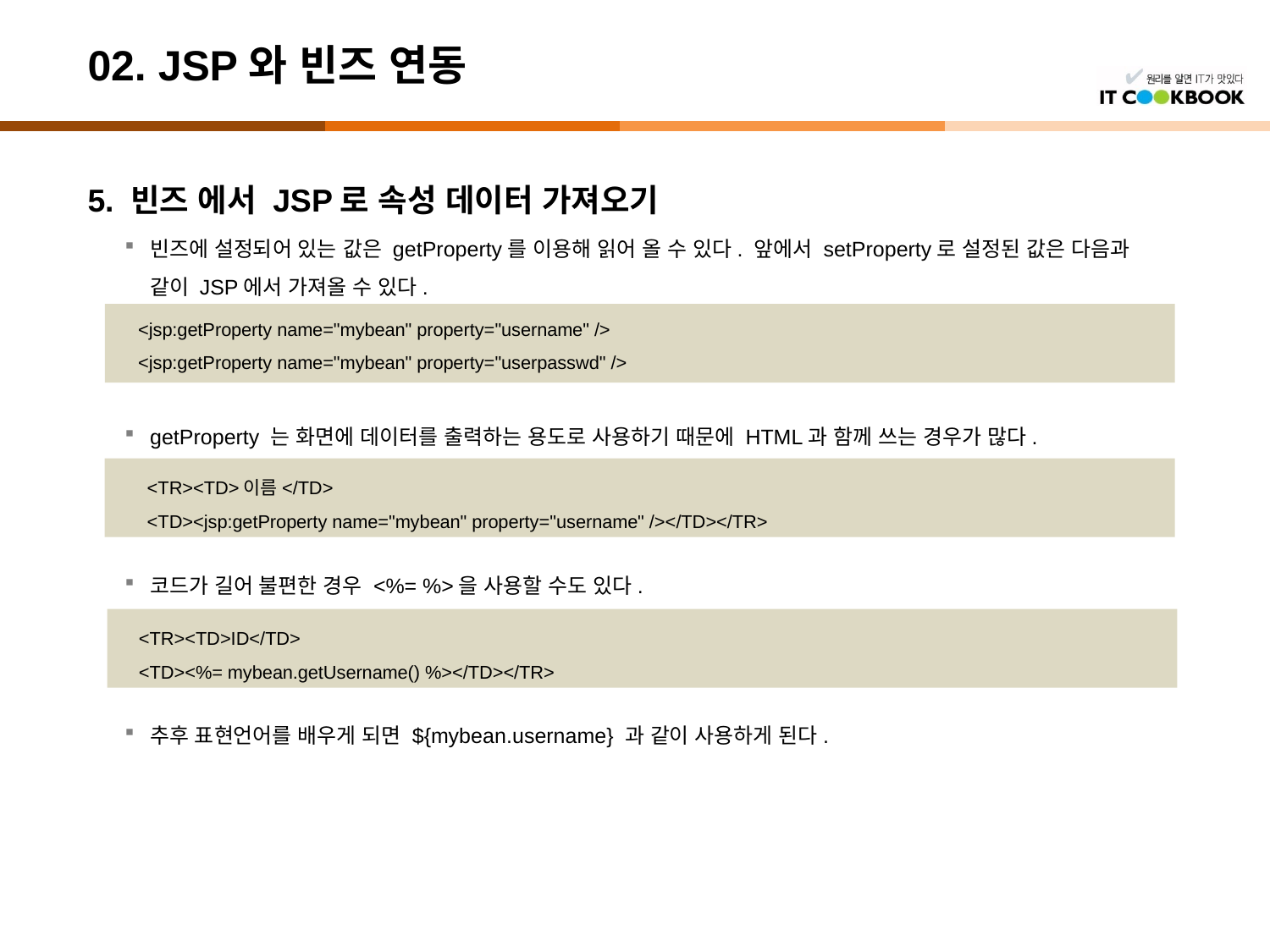

# 02. JSP와 빈즈 연동
5. 빈즈 에서 JSP로 속성 데이터 가져오기
빈즈에 설정되어 있는 값은 getProperty를 이용해 읽어 올 수 있다. 앞에서 setProperty로 설정된 값은 다음과 같이 JSP에서 가져올 수 있다.

getProperty 는 화면에 데이터를 출력하는 용도로 사용하기 때문에 HTML과 함께 쓰는 경우가 많다.

코드가 길어 불편한 경우 <%= %>을 사용할 수도 있다.

추후 표현언어를 배우게 되면 ${mybean.username} 과 같이 사용하게 된다.
<jsp:getProperty name="mybean" property="username" />
<jsp:getProperty name="mybean" property="userpasswd" />

<TR><TD>이름</TD>
<TD><jsp:getProperty name="mybean" property="username" /></TD></TR>

<TR><TD>ID</TD>
<TD><%= mybean.getUsername() %></TD></TR>